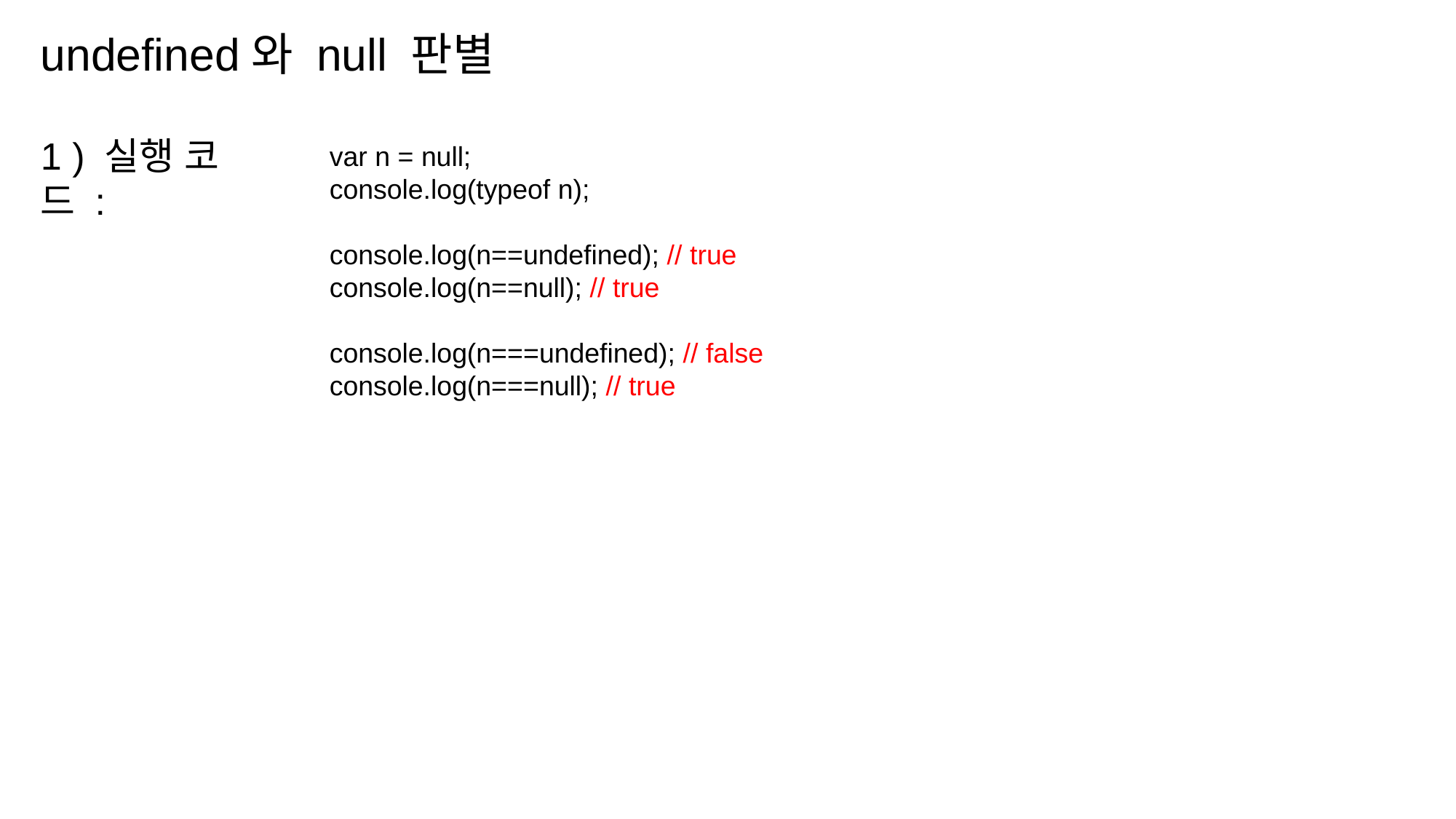

undefined와 null 판별
1 ) 실행 코드 :
var n = null;
console.log(typeof n);
console.log(n==undefined); // true
console.log(n==null); // true
console.log(n===undefined); // false
console.log(n===null); // true